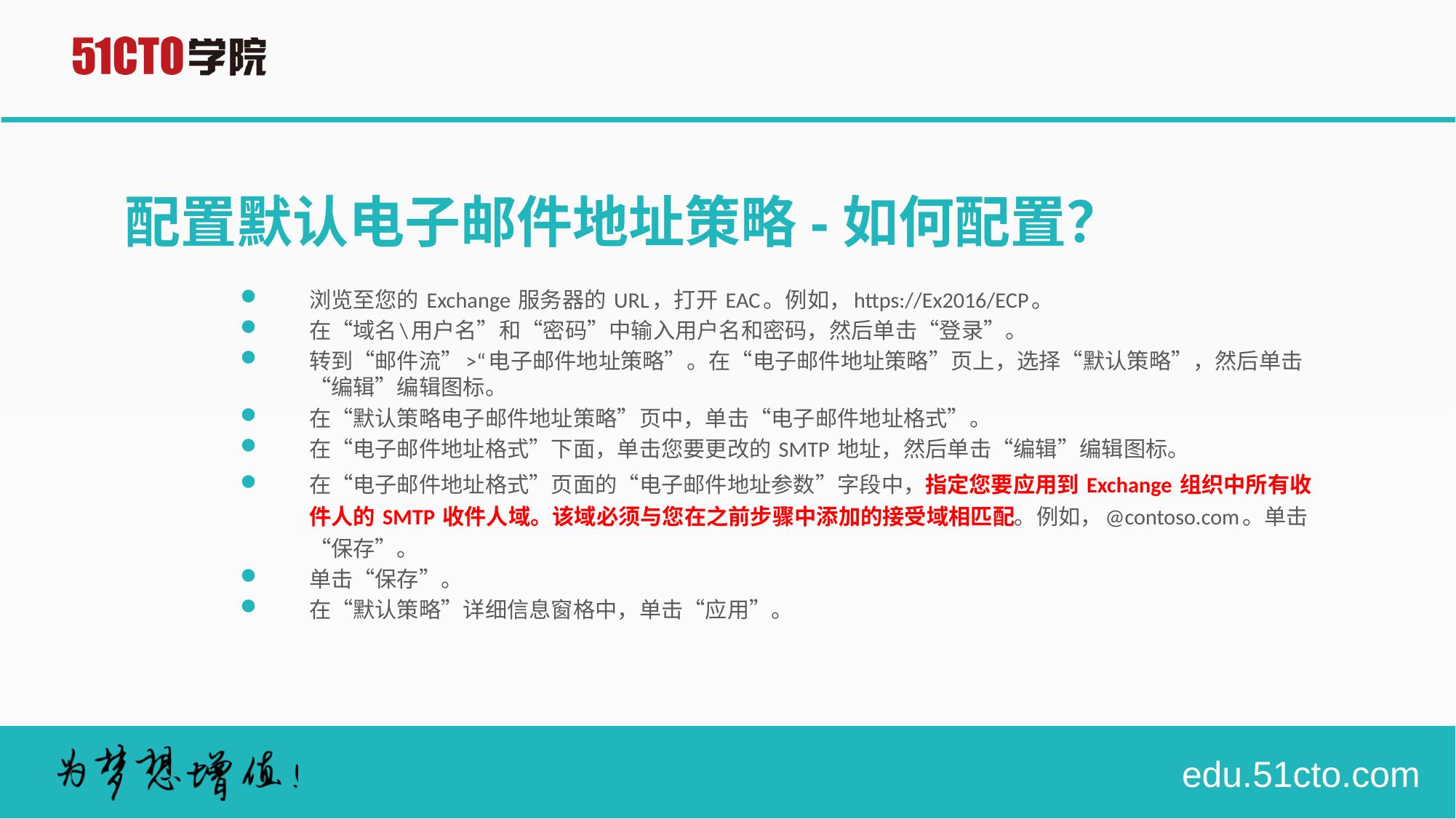

# 配置默认电子邮件地址策略-如何配置？
浏览至您的 Exchange 服务器的 URL，打开 EAC。例如，https://Ex2016/ECP。
在“域名\用户名”和“密码”中输入用户名和密码，然后单击“登录”。
转到“邮件流”>“电子邮件地址策略”。在“电子邮件地址策略”页上，选择“默认策略”，然后单击“编辑”编辑图标。
在“默认策略电子邮件地址策略”页中，单击“电子邮件地址格式”。
在“电子邮件地址格式”下面，单击您要更改的 SMTP 地址，然后单击“编辑”编辑图标。
在“电子邮件地址格式”页面的“电子邮件地址参数”字段中，指定您要应用到 Exchange 组织中所有收件人的 SMTP 收件人域。该域必须与您在之前步骤中添加的接受域相匹配。例如，@contoso.com。单击“保存”。
单击“保存”。
在“默认策略”详细信息窗格中，单击“应用”。